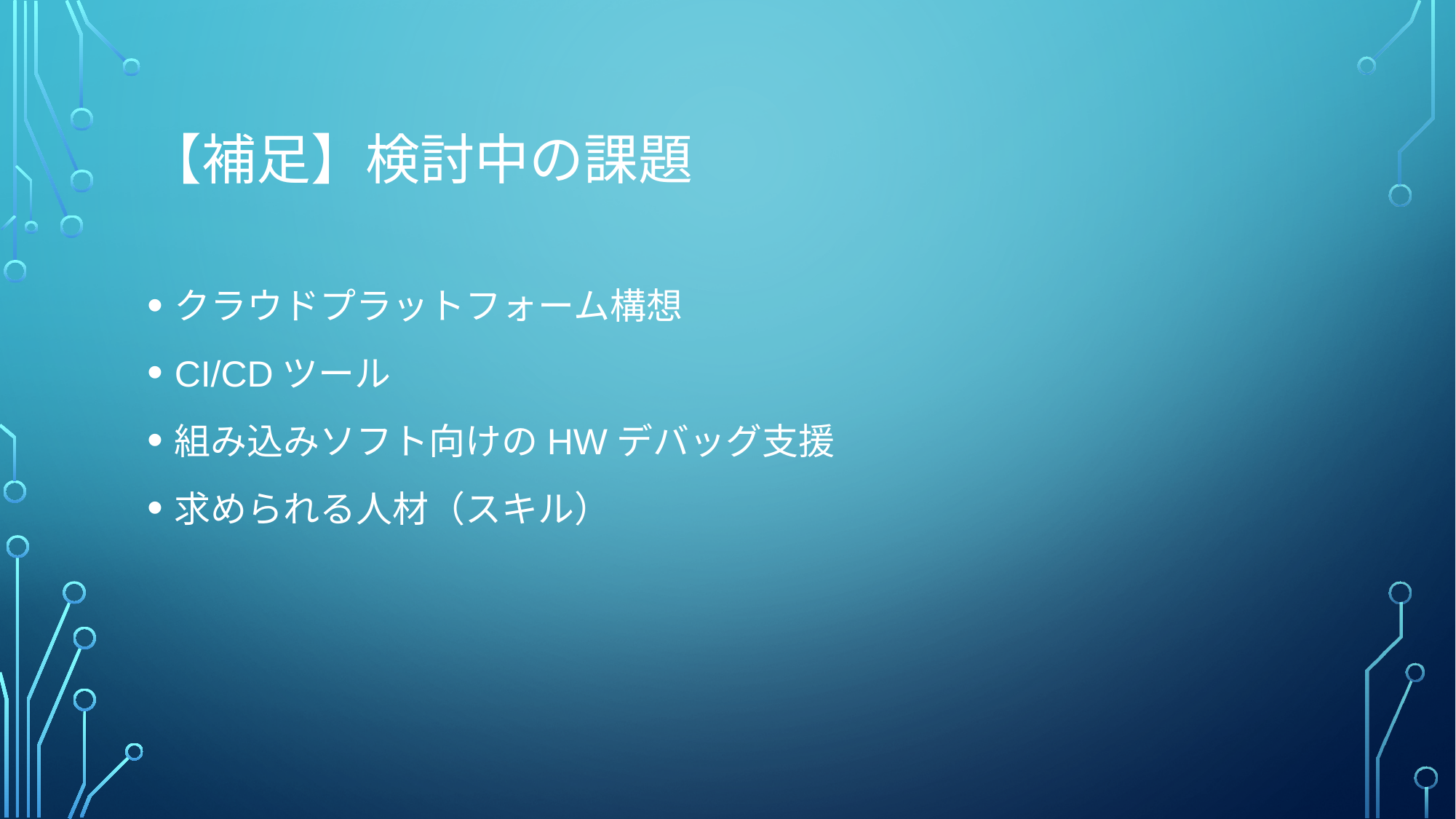

# 【補足】検討中の課題
クラウドプラットフォーム構想
CI/CDツール
組み込みソフト向けのHWデバッグ支援
求められる人材（スキル）